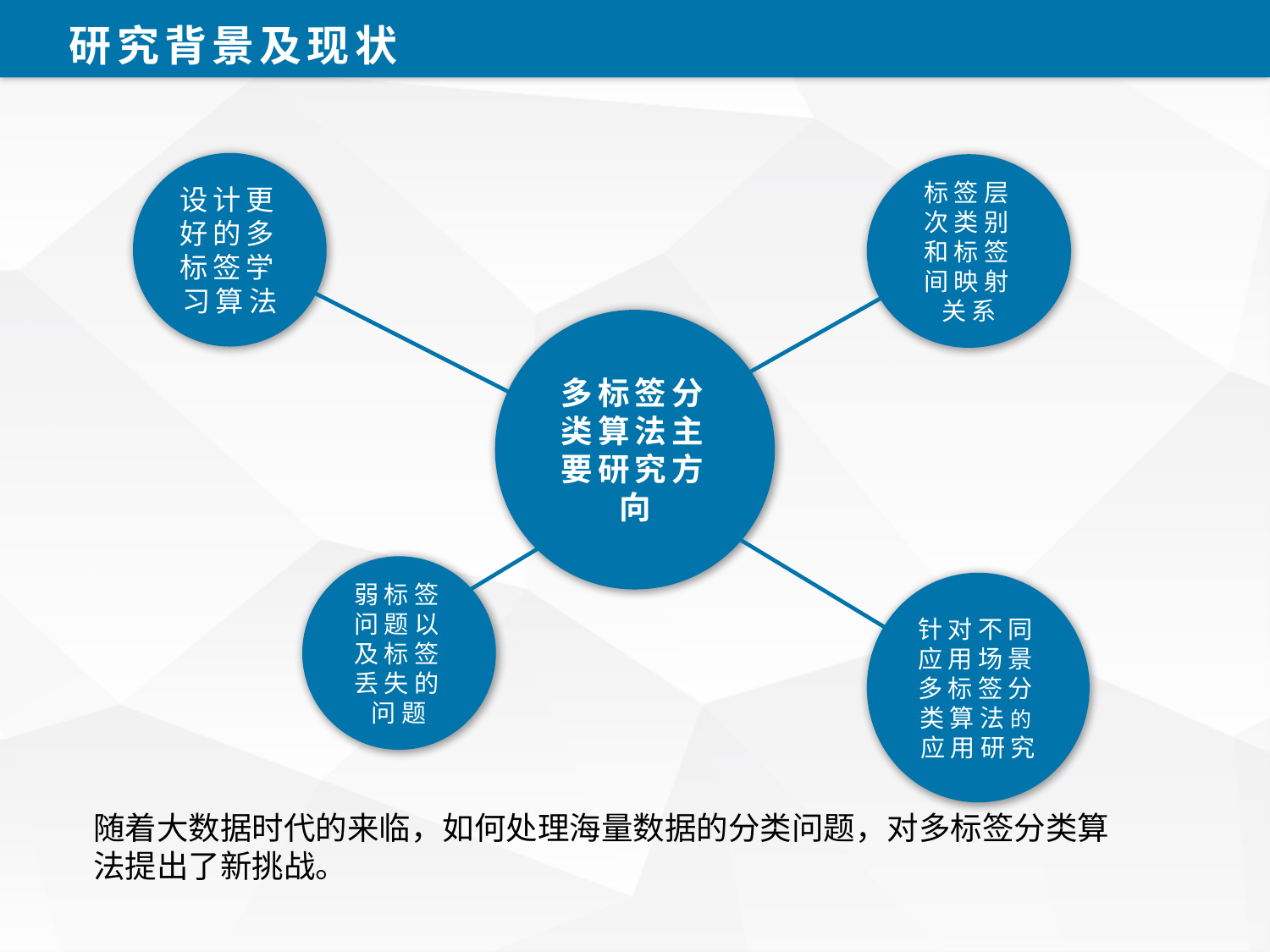

研究背景及现状
设计更好的多标签学习算法
标签层次类别和标签间映射关系
多标签分类算法主要研究方向
弱标签问题以及标签丢失的问题
针对不同应用场景多标签分类算法的应用研究
随着大数据时代的来临，如何处理海量数据的分类问题，对多标签分类算法提出了新挑战。